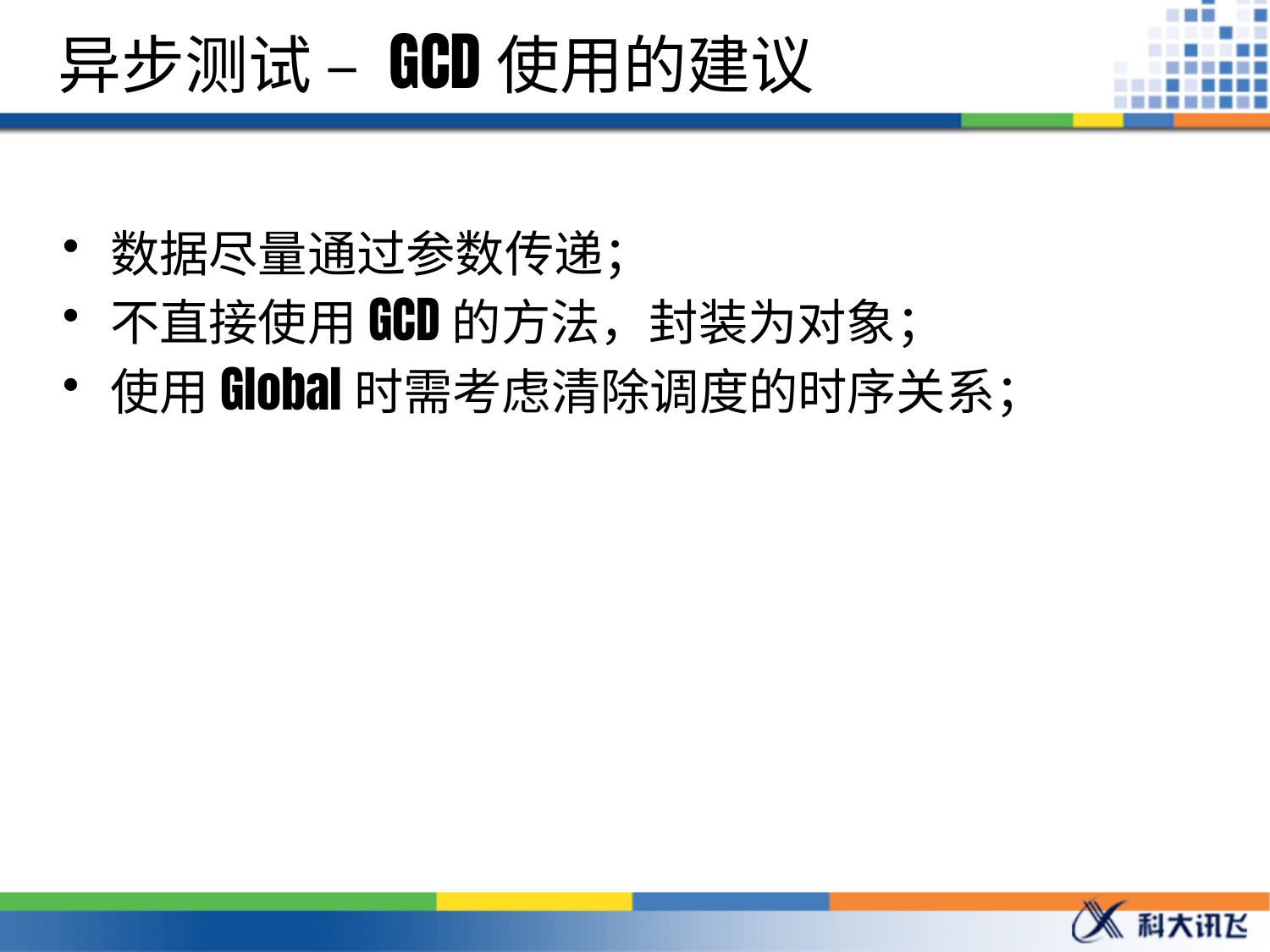

# 异步测试 – GCD使用的建议
数据尽量通过参数传递；
不直接使用GCD的方法，封装为对象；
使用Global时需考虑清除调度的时序关系；